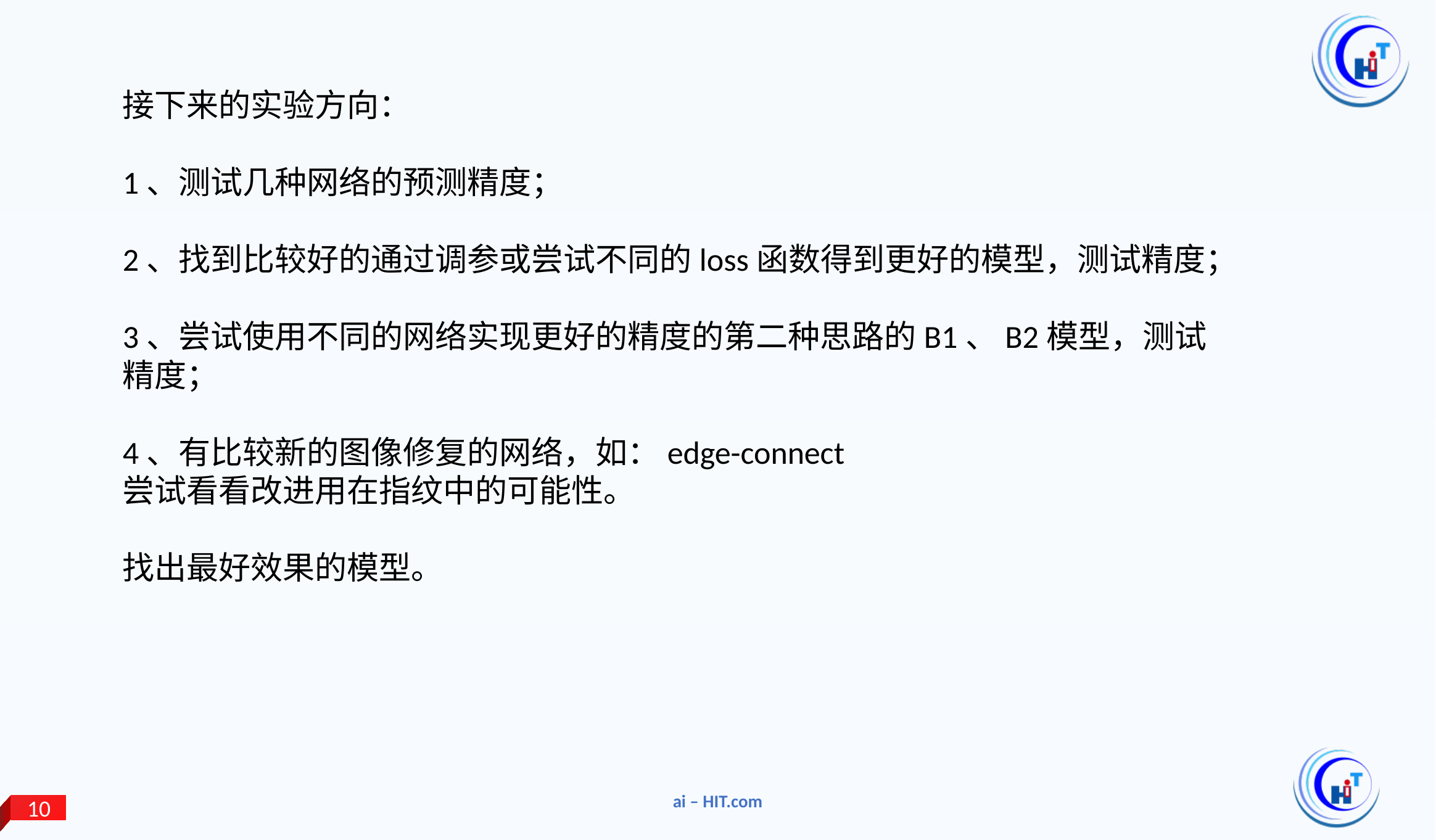

接下来的实验方向：

1、测试几种网络的预测精度；

2、找到比较好的通过调参或尝试不同的loss函数得到更好的模型，测试精度；

3、尝试使用不同的网络实现更好的精度的第二种思路的B1、B2模型，测试精度；

4、有比较新的图像修复的网络，如：edge-connect
尝试看看改进用在指纹中的可能性。

找出最好效果的模型。